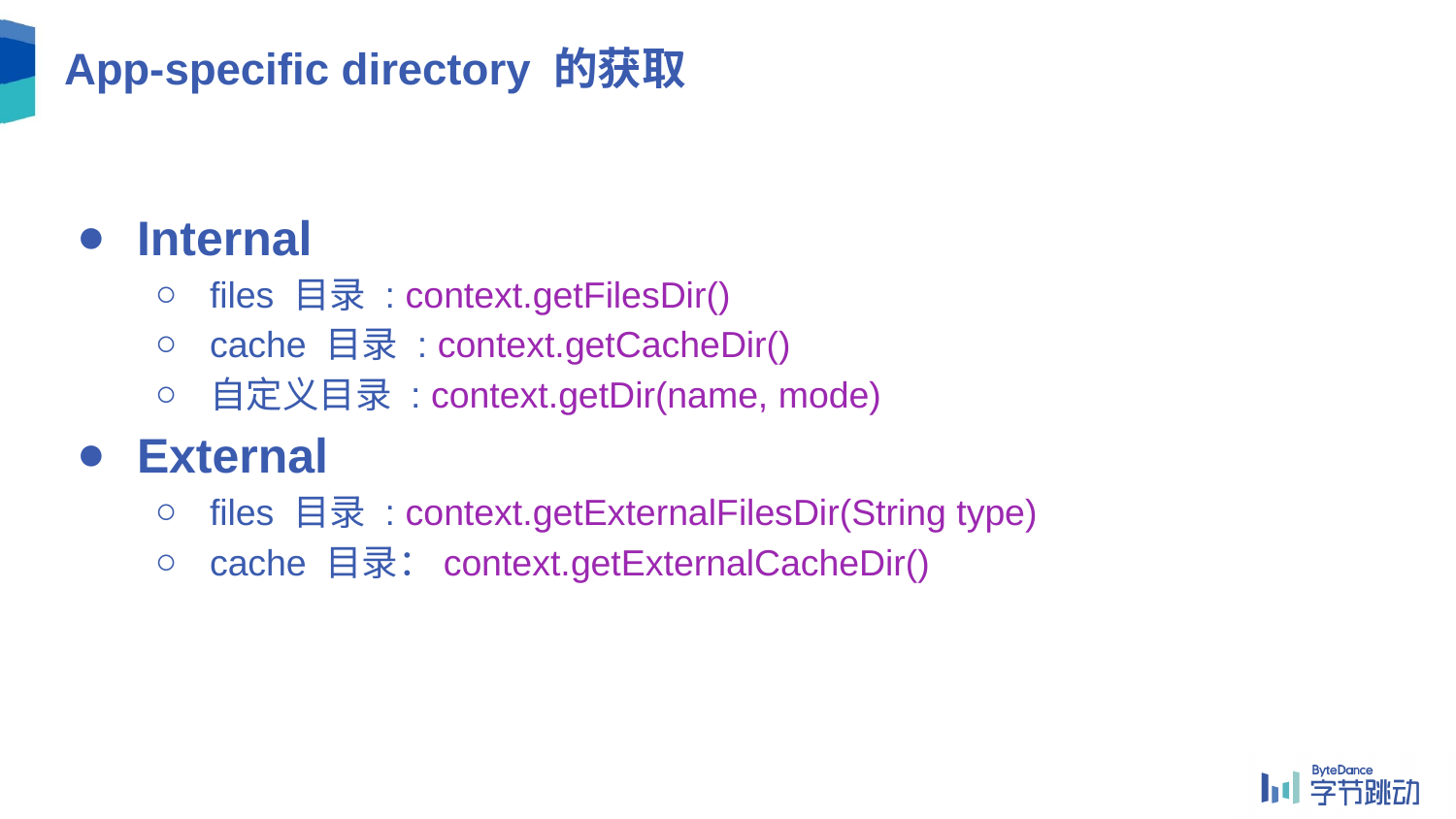

# App-specific directory 的获取
Internal
files 目录 : context.getFilesDir()
cache 目录 : context.getCacheDir()
自定义目录 : context.getDir(name, mode)
External
files 目录 : context.getExternalFilesDir(String type)
cache 目录：context.getExternalCacheDir()